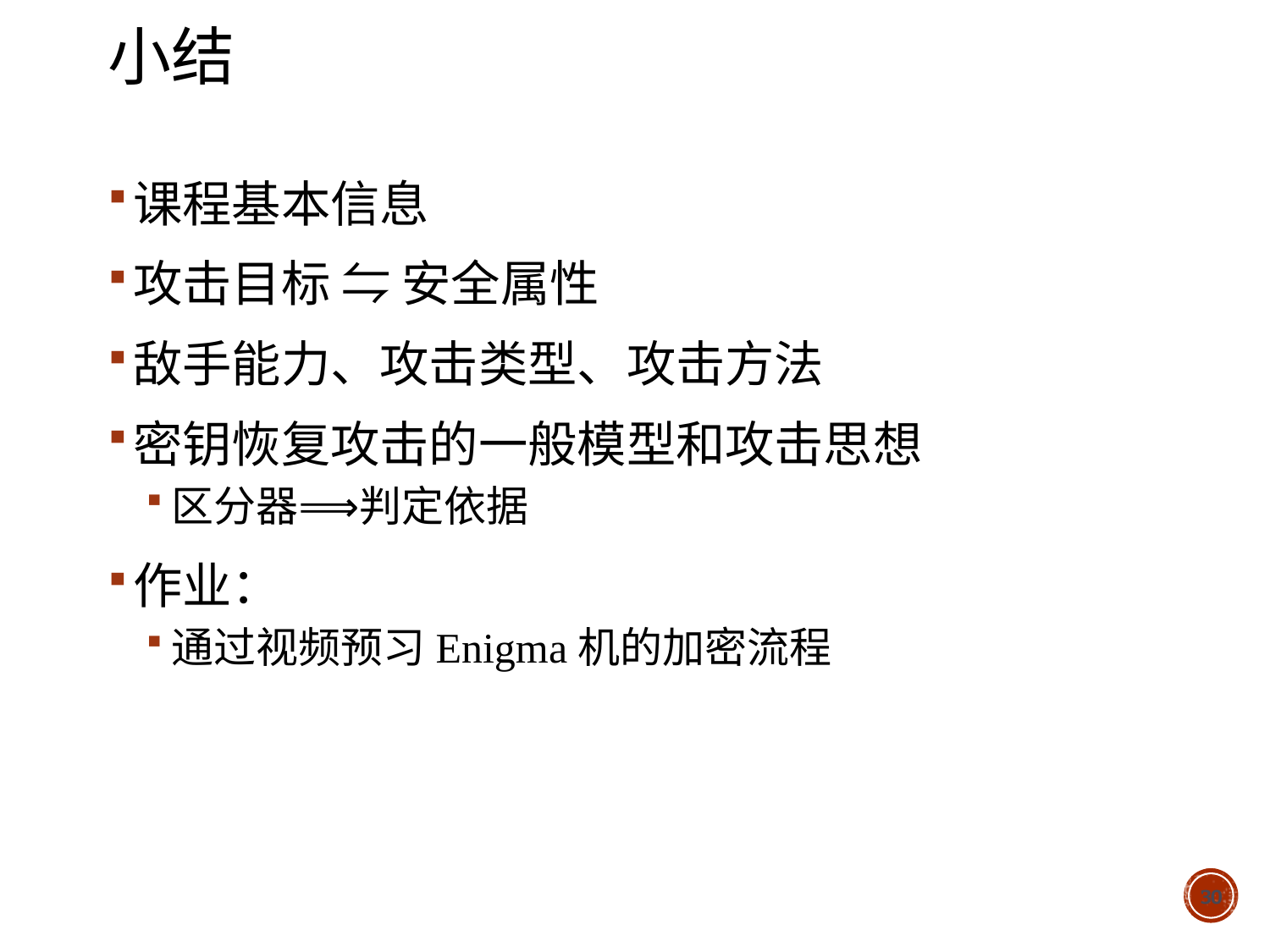

# 小结
课程基本信息
攻击目标 ⇋ 安全属性
敌手能力、攻击类型、攻击方法
密钥恢复攻击的一般模型和攻击思想
区分器⟹判定依据
作业：
通过视频预习Enigma机的加密流程
30